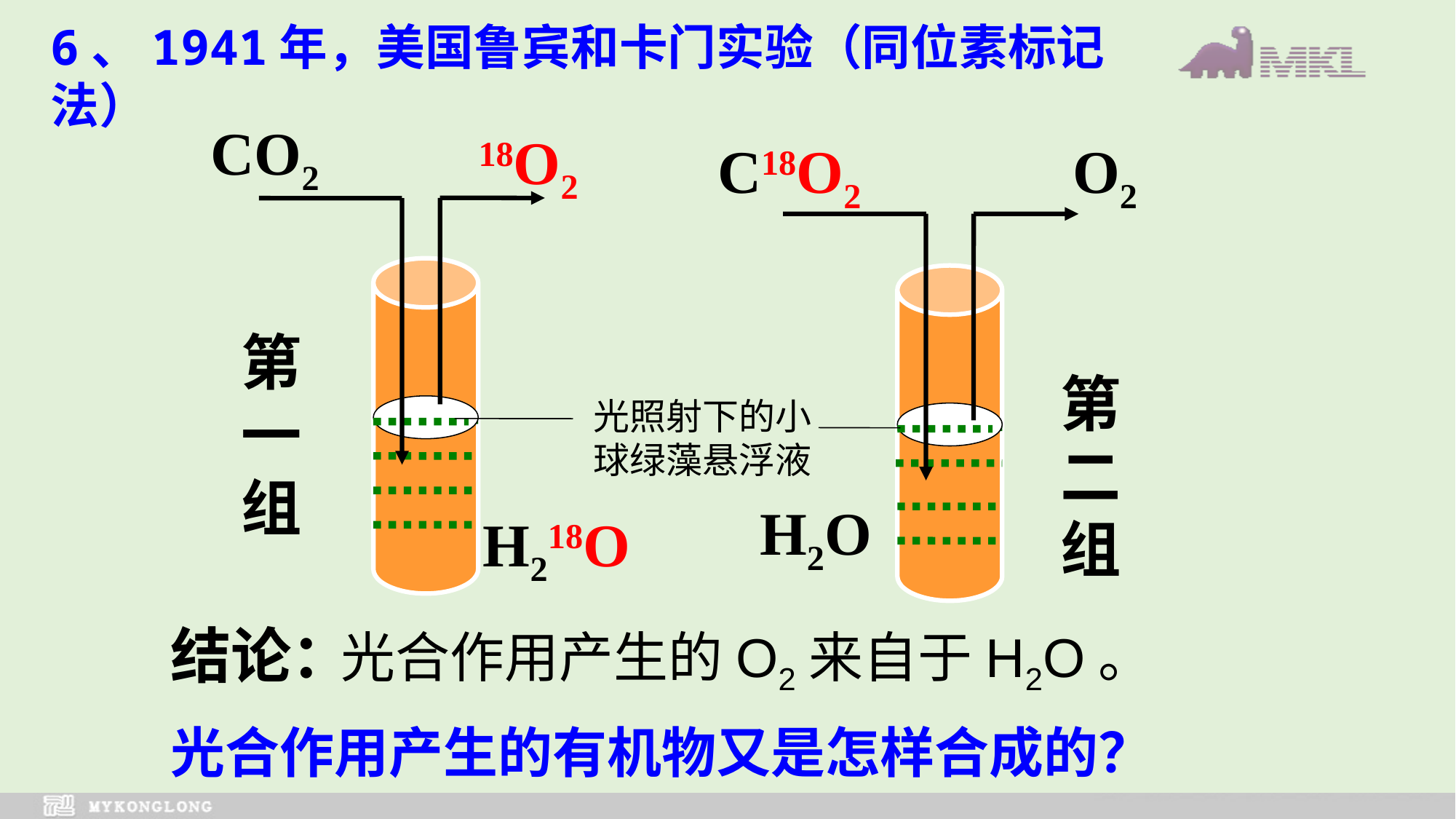

6、1941年，美国鲁宾和卡门实验（同位素标记法）
CO2
C18O2

第一组
第二组

H2O

H218O

18O2
O2
光照射下的小球绿藻悬浮液

结论：
光合作用产生的O2来自于H2O。
光合作用产生的有机物又是怎样合成的？